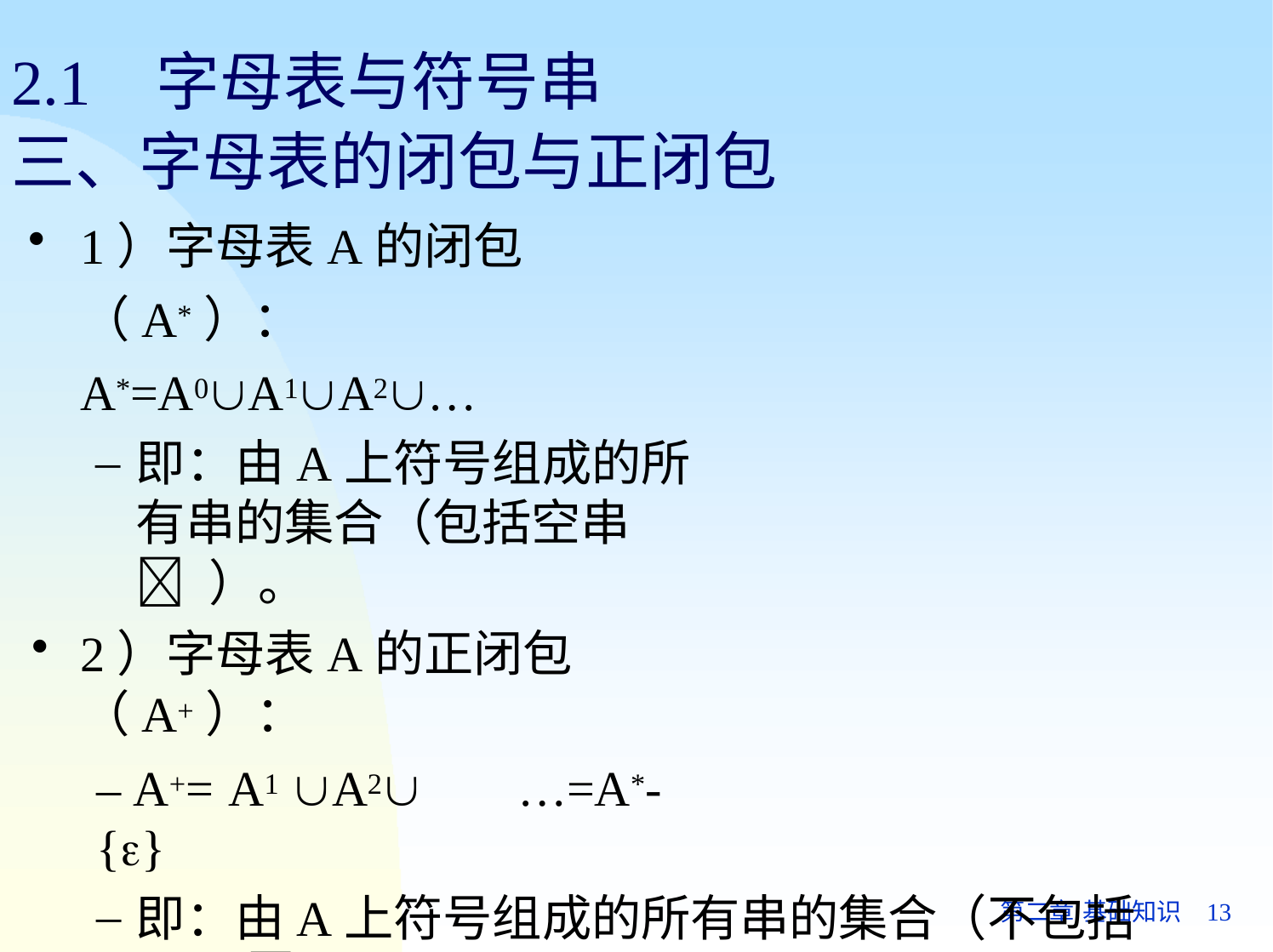

# 2.1	字母表与符号串
三、字母表的闭包与正闭包
1）字母表A的闭包（A*）：  A*=A0∪A1∪A2∪…
即：由A上符号组成的所有串的集合（包括空串
ε ）。
2）字母表A的正闭包（A+）：
– A+= A1 ∪A2∪	…=A*-{ε}
即：由A上符号组成的所有串的集合（不包括空 串ε ）。
3）语言:	是字母表上符合某种规则的语句组成的。
字母表上语言：是字母表上正闭包的子集。
第二章 基础知识	13